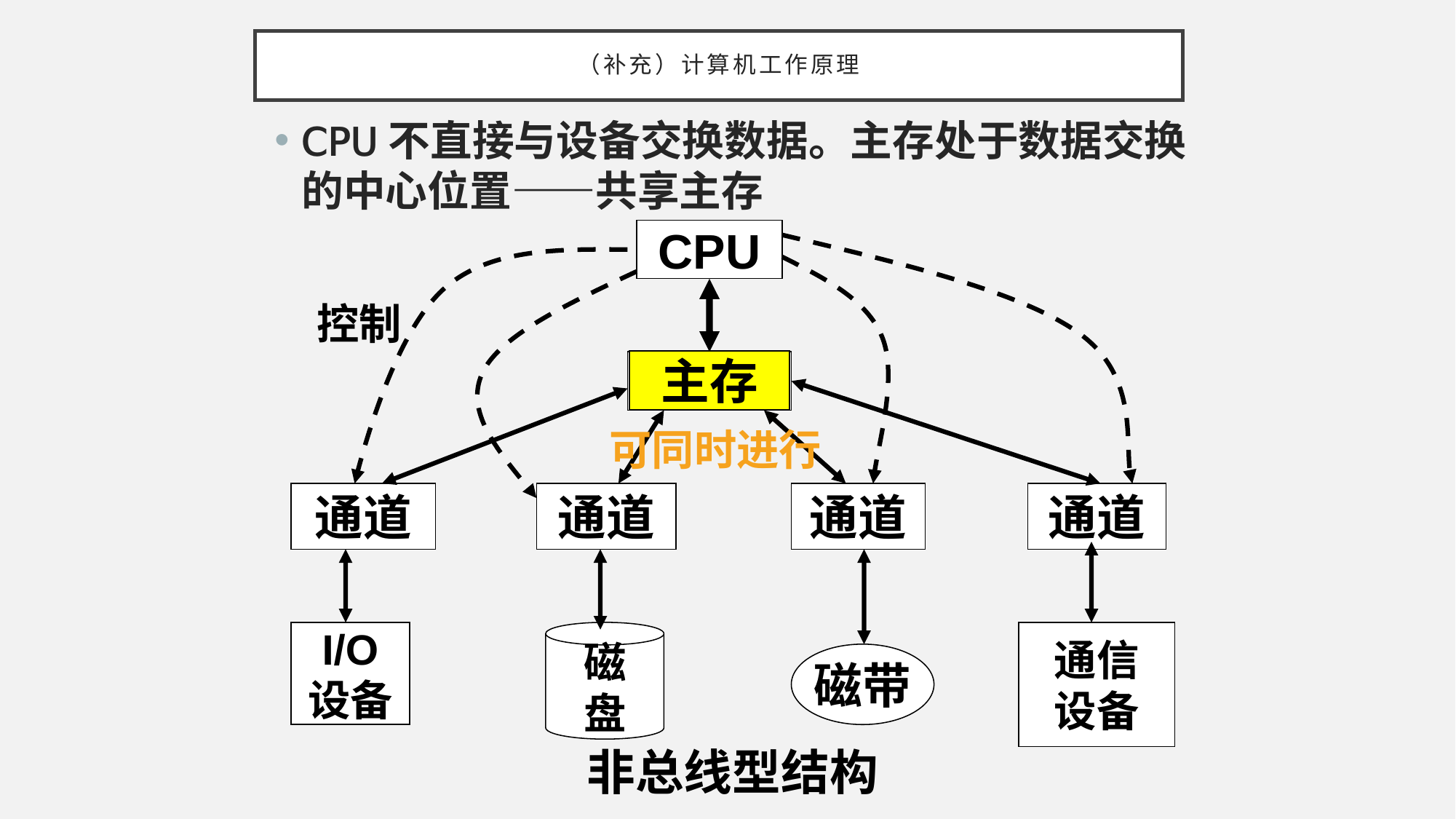

# （补充）计算机工作原理
CPU不直接与设备交换数据。主存处于数据交换的中心位置——共享主存
CPU

控制
主存
主存

可同时进行
通道
通道
通道
通道

I/O
设备
磁
盘
通信
设备
磁带
非总线型结构